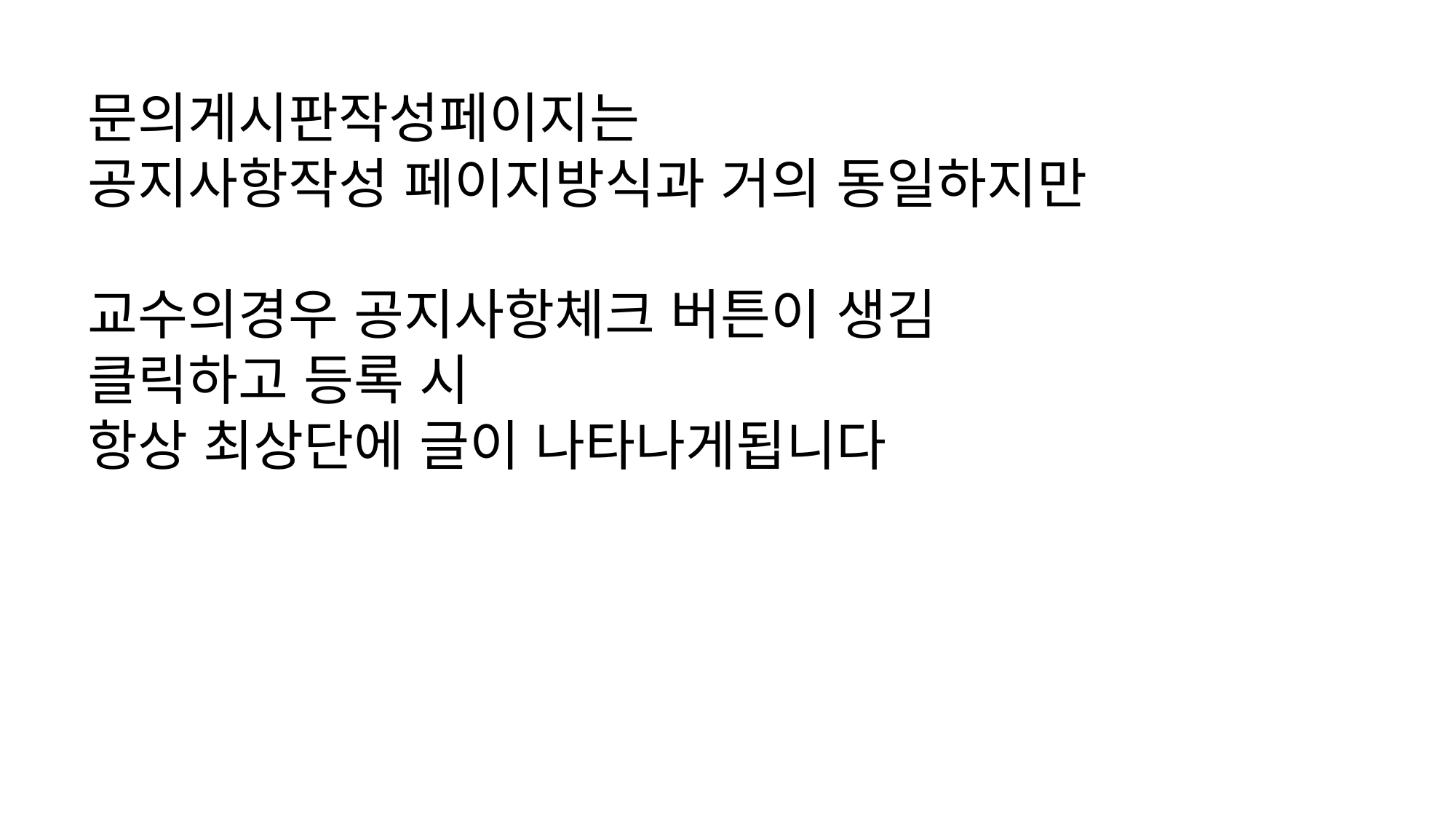

문의게시판작성페이지는
공지사항작성 페이지방식과 거의 동일하지만

교수의경우 공지사항체크 버튼이 생김
클릭하고 등록 시
항상 최상단에 글이 나타나게됩니다